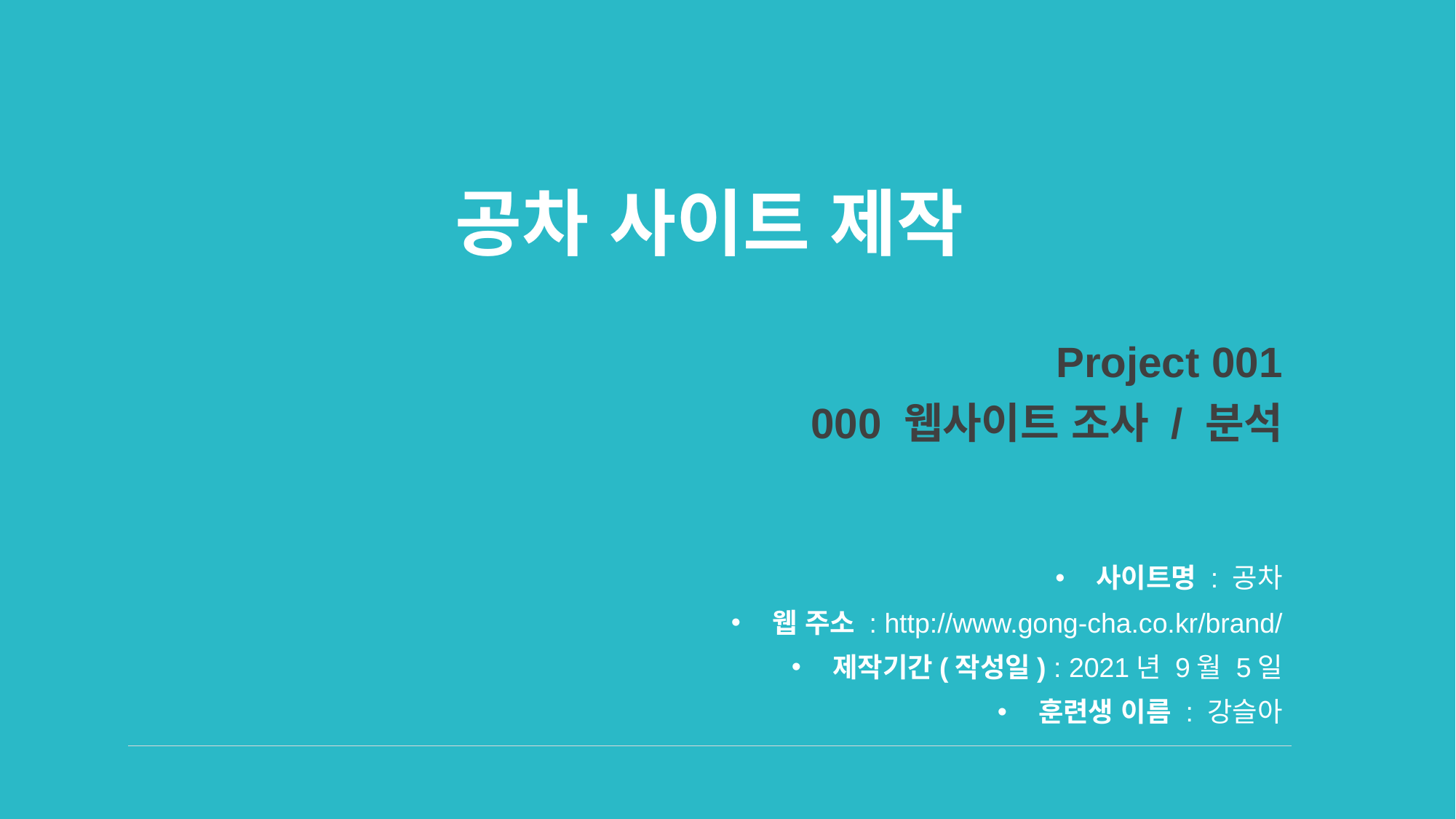

# 공차 사이트 제작
Project 001
000 웹사이트 조사 / 분석
사이트명 : 공차
웹 주소 : http://www.gong-cha.co.kr/brand/
제작기간(작성일) : 2021년 9월 5일
훈련생 이름 : 강슬아